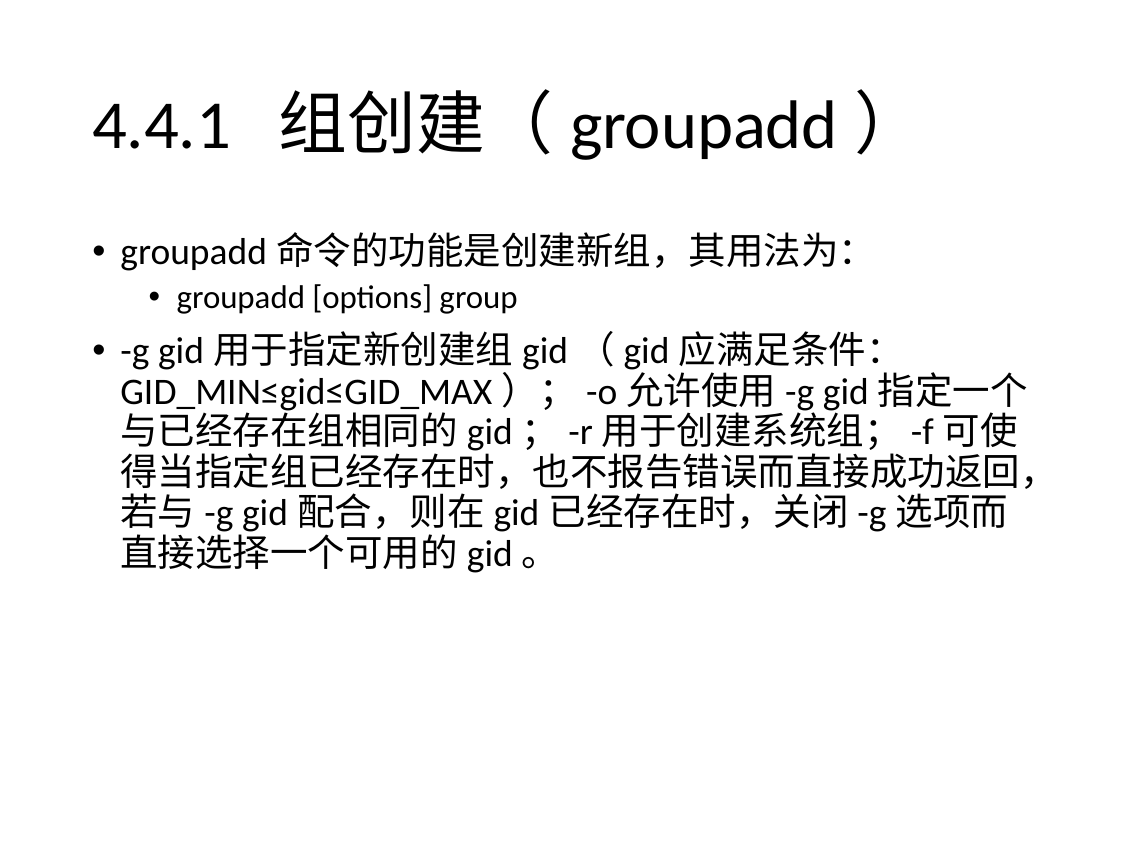

# 4.4.1  组创建（groupadd）
groupadd命令的功能是创建新组，其用法为：
groupadd [options] group
-g gid用于指定新创建组gid（gid应满足条件：GID_MIN≤gid≤GID_MAX）；-o允许使用-g gid指定一个与已经存在组相同的gid；-r用于创建系统组；-f可使得当指定组已经存在时，也不报告错误而直接成功返回，若与-g gid配合，则在gid已经存在时，关闭-g选项而直接选择一个可用的gid。